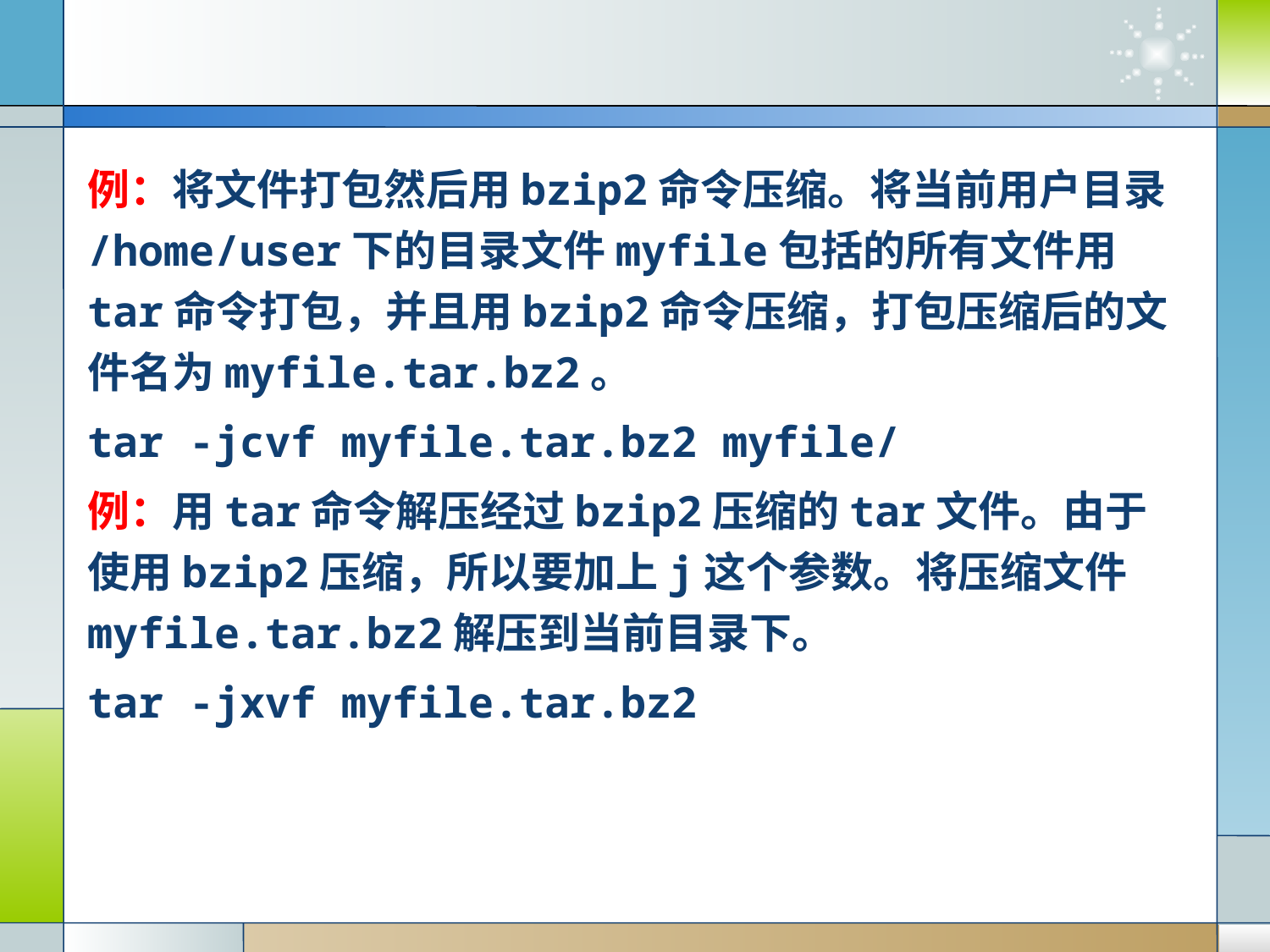

#
例：将文件打包然后用bzip2命令压缩。将当前用户目录/home/user下的目录文件myfile包括的所有文件用tar命令打包，并且用bzip2命令压缩，打包压缩后的文件名为myfile.tar.bz2。
tar -jcvf myfile.tar.bz2 myfile/
例：用tar命令解压经过bzip2压缩的tar文件。由于使用bzip2压缩，所以要加上j这个参数。将压缩文件myfile.tar.bz2解压到当前目录下。
tar -jxvf myfile.tar.bz2